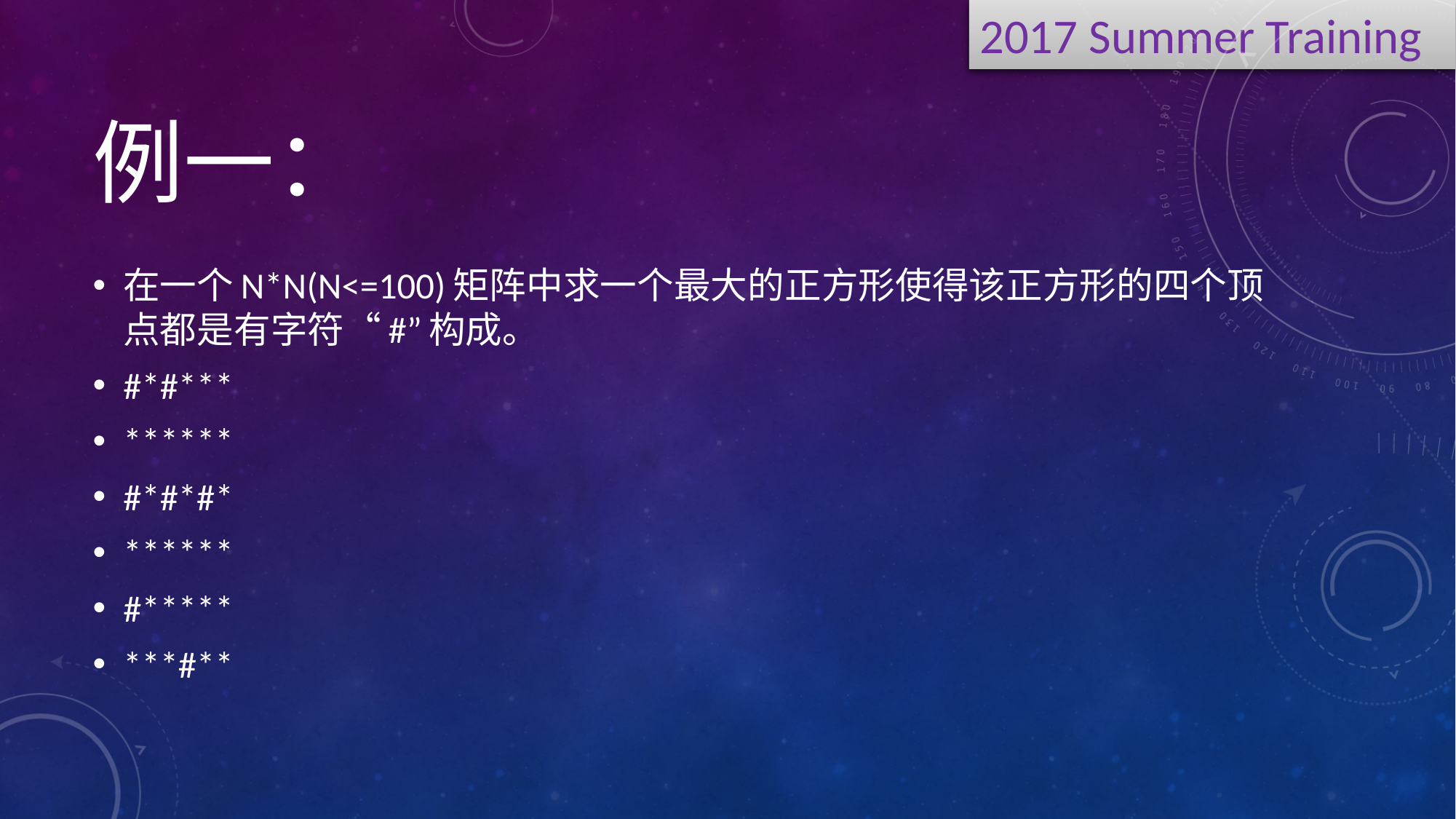

# 例一：
在一个N*N(N<=100)矩阵中求一个最大的正方形使得该正方形的四个顶点都是有字符“#”构成。
#*#***
******
#*#*#*
******
#*****
***#**